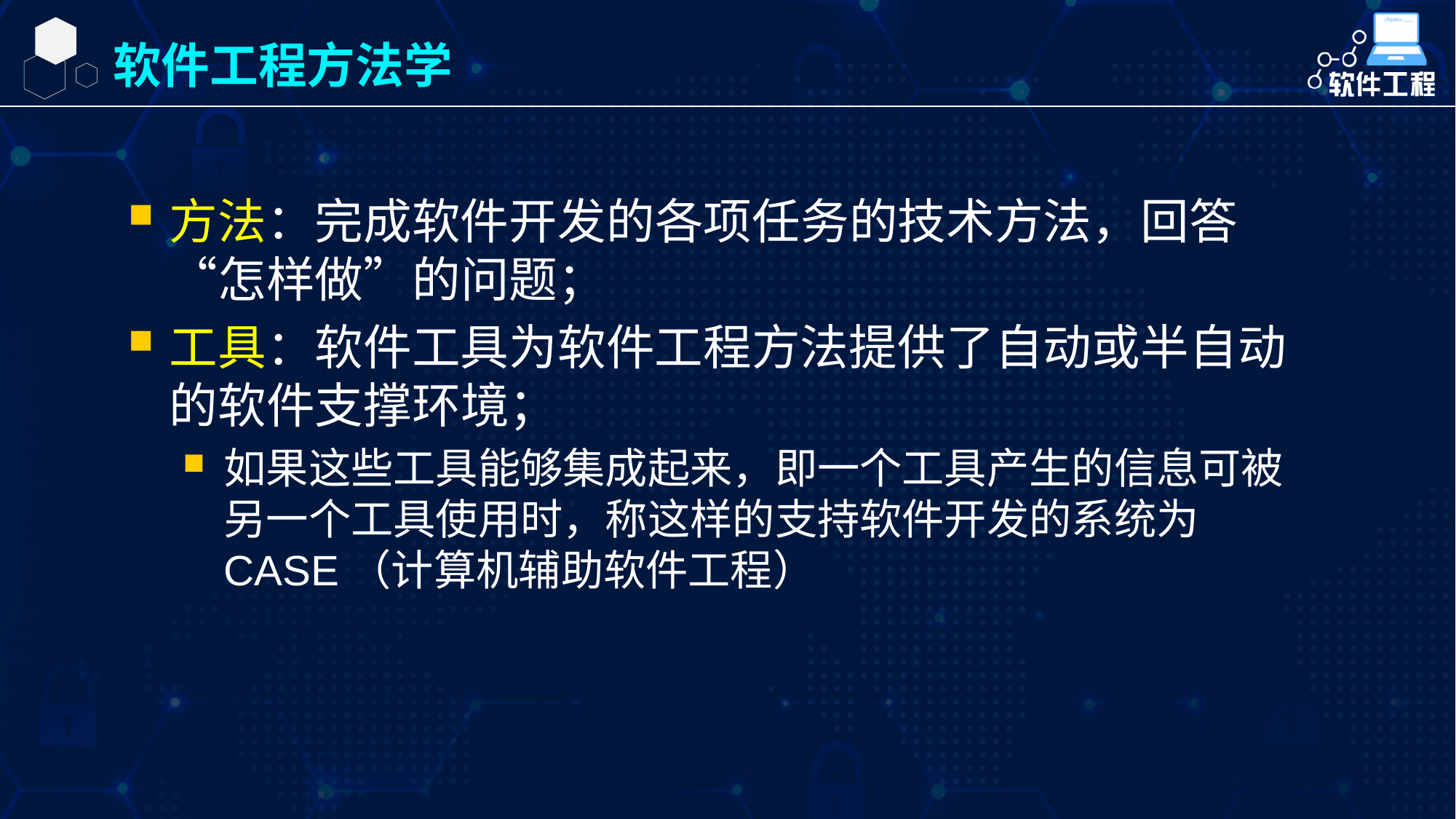

软件工程方法学

方法：完成软件开发的各项任务的技术方法，回答“怎样做”的问题；
工具：软件工具为软件工程方法提供了自动或半自动的软件支撑环境；
如果这些工具能够集成起来，即一个工具产生的信息可被另一个工具使用时，称这样的支持软件开发的系统为CASE（计算机辅助软件工程）